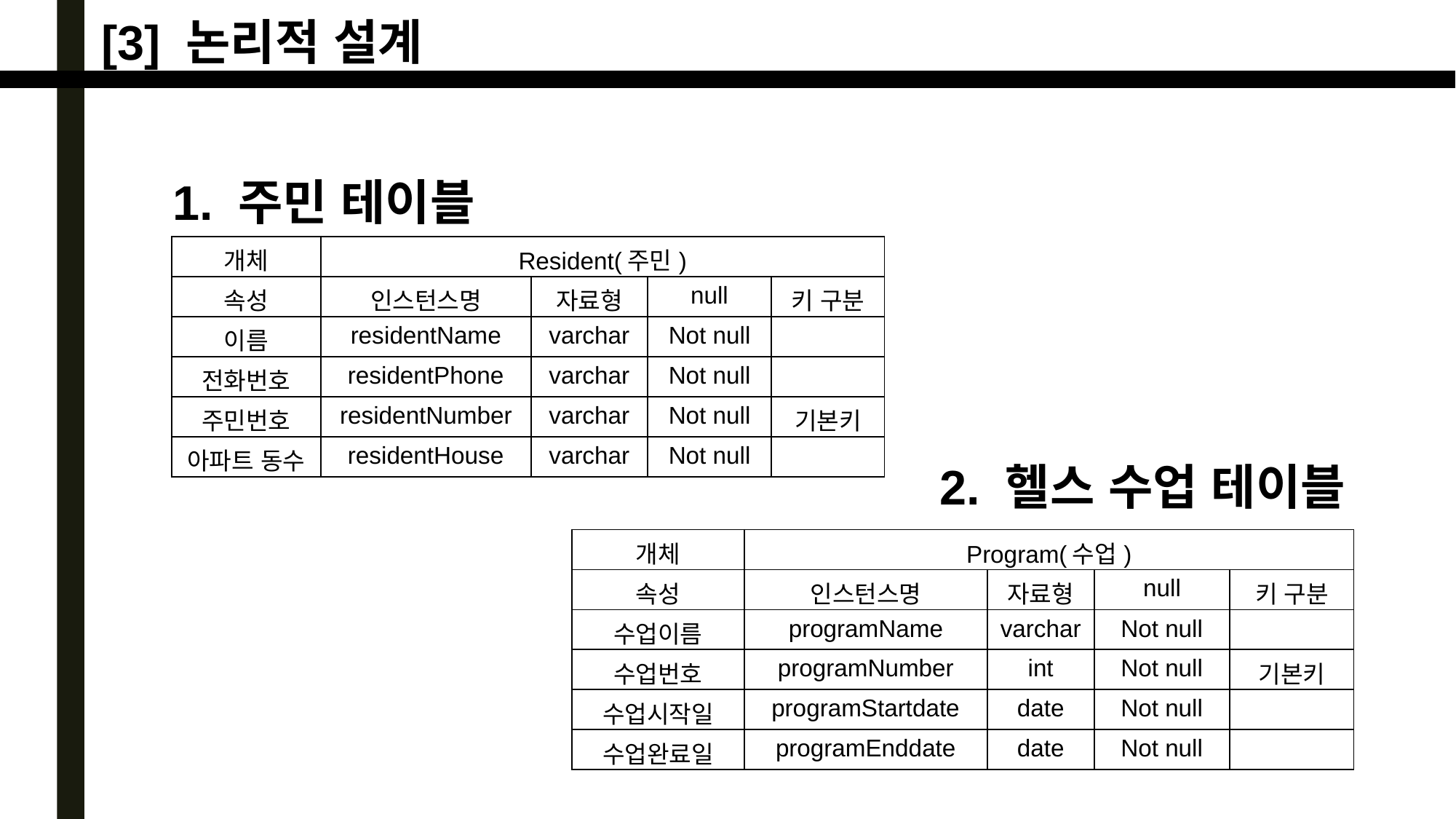

[3] 논리적 설계
1. 주민 테이블
| 개체 | Resident(주민) |  |  |  |
| --- | --- | --- | --- | --- |
| 속성 | 인스턴스명 | 자료형 | null | 키 구분 |
| 이름 | residentName | varchar | Not null |  |
| 전화번호 | residentPhone | varchar | Not null |  |
| 주민번호 | residentNumber | varchar | Not null | 기본키 |
| 아파트 동수 | residentHouse | varchar | Not null |  |
2. 헬스 수업 테이블
| 개체 | Program(수업) |  |  |  |
| --- | --- | --- | --- | --- |
| 속성 | 인스턴스명 | 자료형 | null | 키 구분 |
| 수업이름 | programName | varchar | Not null |  |
| 수업번호 | programNumber | int | Not null | 기본키 |
| 수업시작일 | programStartdate | date | Not null |  |
| 수업완료일 | programEnddate | date | Not null |  |